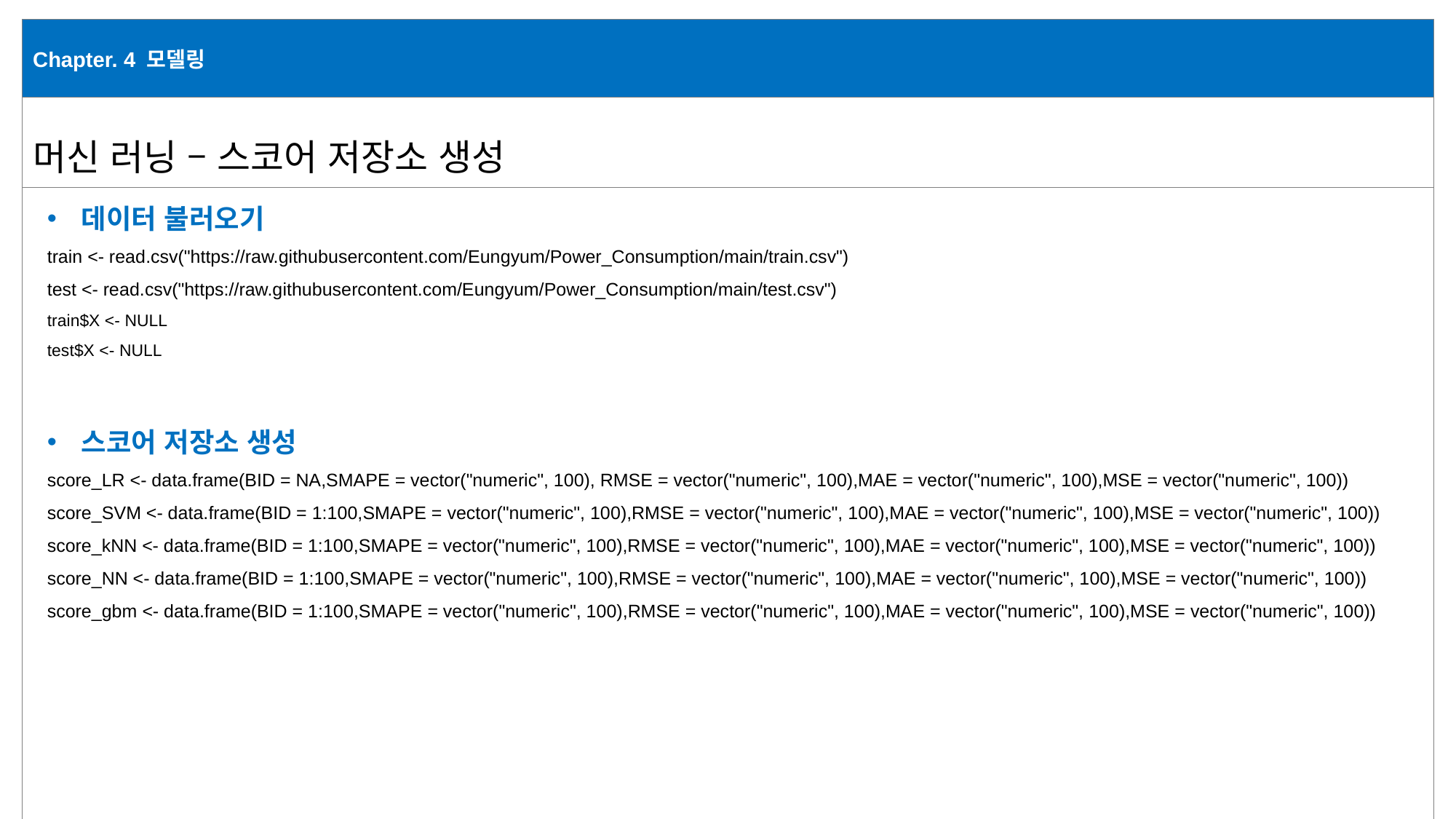

| Chapter. 4 모델링 |
| --- |
| 머신 러닝 – 스코어 저장소 생성 |
|  |
데이터 불러오기
train <- read.csv("https://raw.githubusercontent.com/Eungyum/Power_Consumption/main/train.csv")
test <- read.csv("https://raw.githubusercontent.com/Eungyum/Power_Consumption/main/test.csv")
train$X <- NULL
test$X <- NULL

스코어 저장소 생성
score_LR <- data.frame(BID = NA,SMAPE = vector("numeric", 100), RMSE = vector("numeric", 100),MAE = vector("numeric", 100),MSE = vector("numeric", 100))
score_SVM <- data.frame(BID = 1:100,SMAPE = vector("numeric", 100),RMSE = vector("numeric", 100),MAE = vector("numeric", 100),MSE = vector("numeric", 100))
score_kNN <- data.frame(BID = 1:100,SMAPE = vector("numeric", 100),RMSE = vector("numeric", 100),MAE = vector("numeric", 100),MSE = vector("numeric", 100))
score_NN <- data.frame(BID = 1:100,SMAPE = vector("numeric", 100),RMSE = vector("numeric", 100),MAE = vector("numeric", 100),MSE = vector("numeric", 100))
score_gbm <- data.frame(BID = 1:100,SMAPE = vector("numeric", 100),RMSE = vector("numeric", 100),MAE = vector("numeric", 100),MSE = vector("numeric", 100))